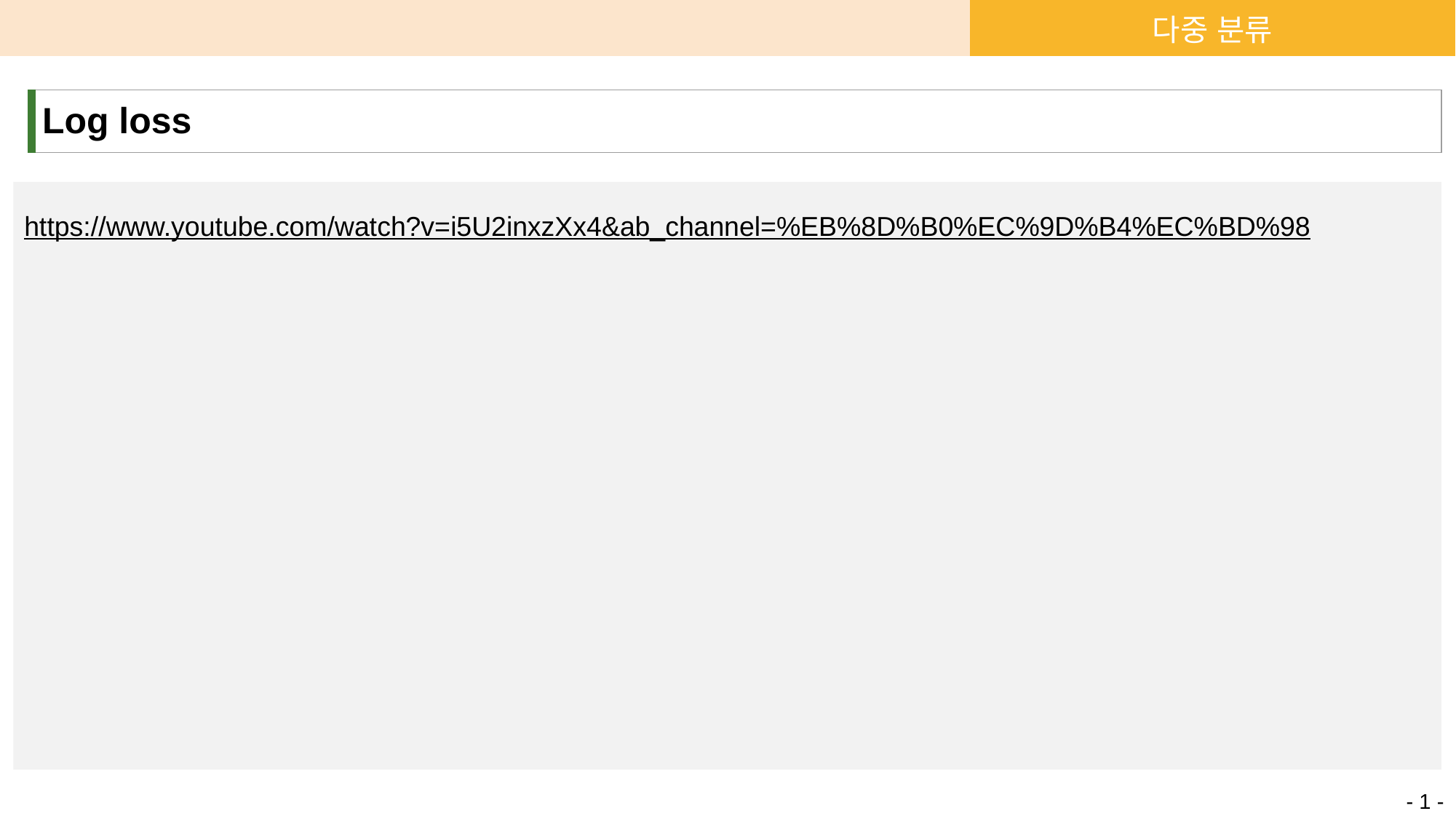

|  |  |  |  | 다중 분류 |
| --- | --- | --- | --- | --- |
| Log loss |
| --- |
https://www.youtube.com/watch?v=i5U2inxzXx4&ab_channel=%EB%8D%B0%EC%9D%B4%EC%BD%98
- 1 -